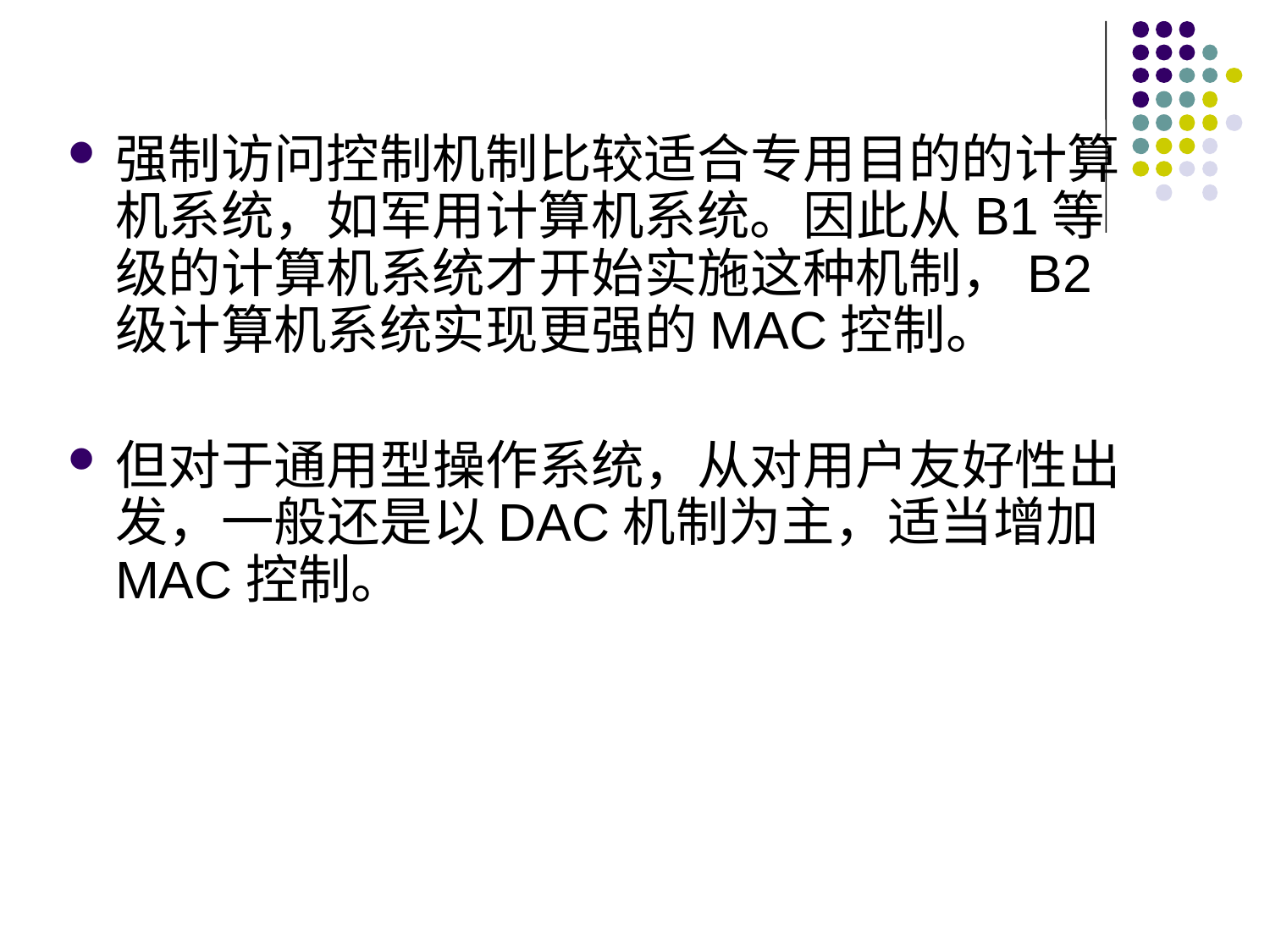

强制访问控制机制比较适合专用目的的计算机系统，如军用计算机系统。因此从B1等级的计算机系统才开始实施这种机制，B2级计算机系统实现更强的MAC控制。

但对于通用型操作系统，从对用户友好性出发，一般还是以DAC机制为主，适当增加MAC控制。